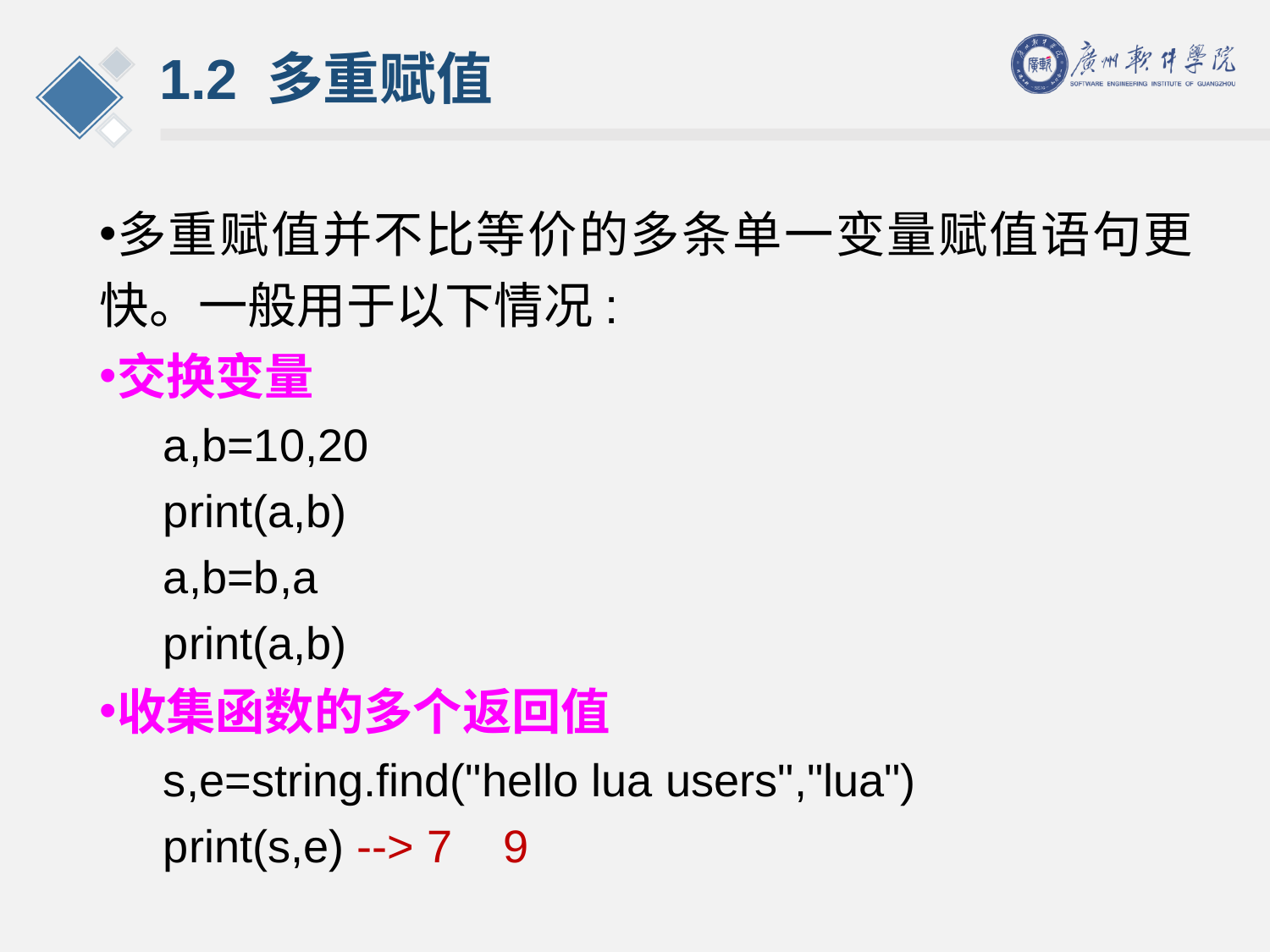

# 1.2 多重赋值
多重赋值并不比等价的多条单一变量赋值语句更快。一般用于以下情况:
交换变量
a,b=10,20
print(a,b)
a,b=b,a
print(a,b)
收集函数的多个返回值
s,e=string.find("hello lua users","lua")
print(s,e) --> 7    9